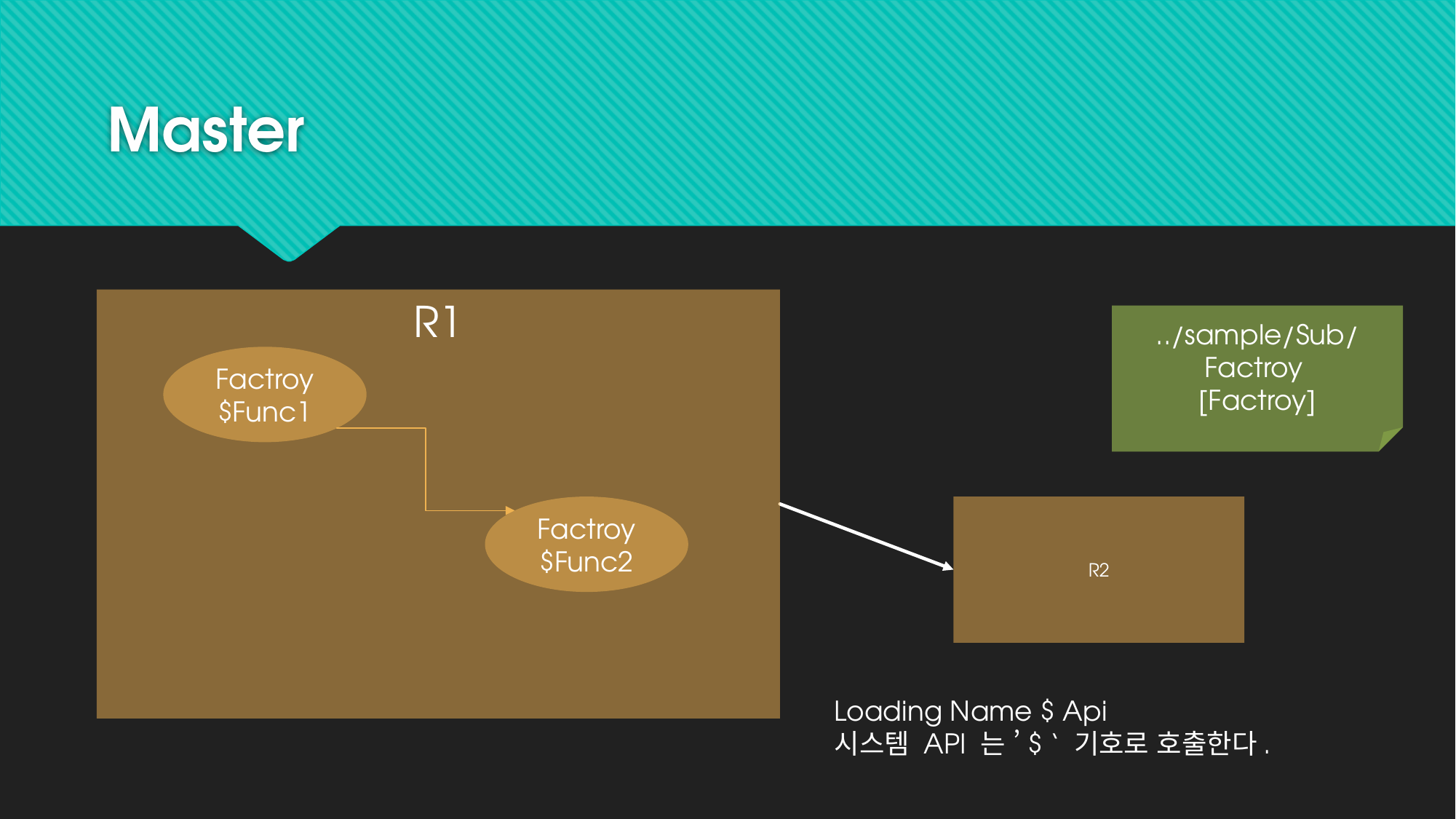

# Master
R1
Factroy $Func1
Factroy $Func2
../sample/Sub/Factroy
[Factroy]
R2
Loading Name $ Api
시스템 API 는 ’$ ‘ 기호로 호출한다.